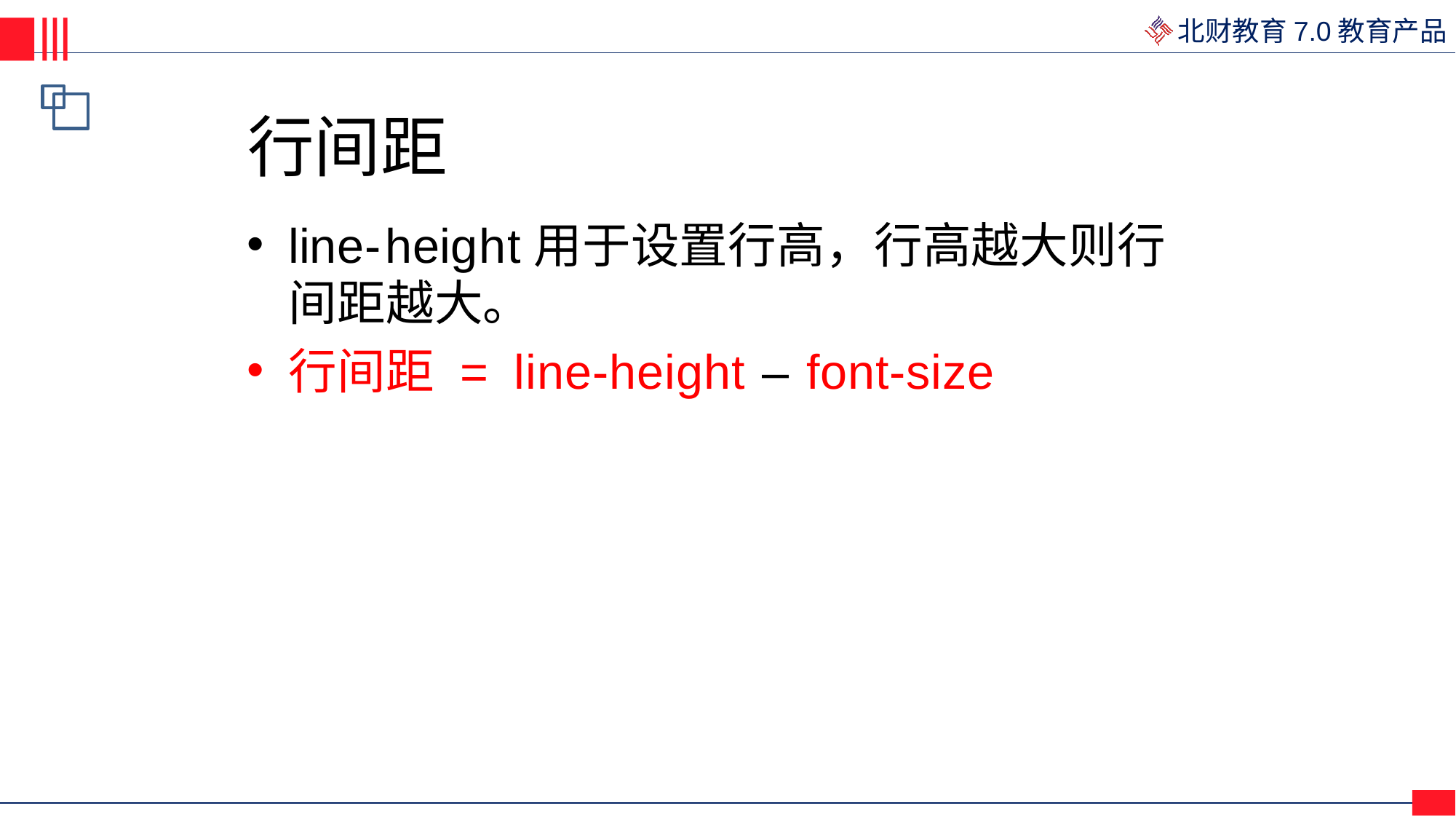

# 行间距
line-height用于设置行高，行高越大则行 间距越大。
行间距 = line-height – font-size